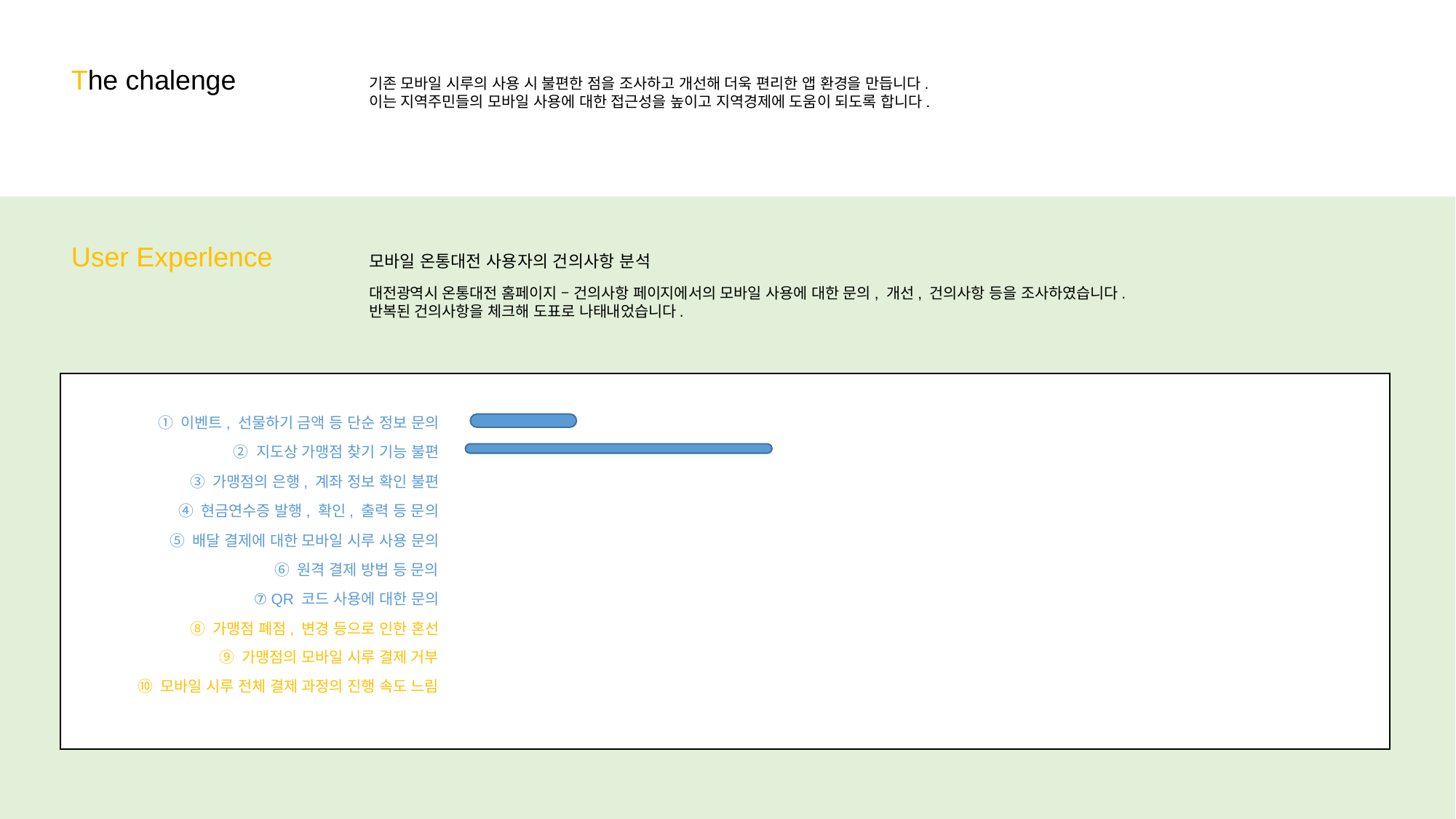

The chalenge
기존 모바일 시루의 사용 시 불편한 점을 조사하고 개선해 더욱 편리한 앱 환경을 만듭니다.
이는 지역주민들의 모바일 사용에 대한 접근성을 높이고 지역경제에 도움이 되도록 합니다.

User Experlence
모바일 온통대전 사용자의 건의사항 분석
대전광역시 온통대전 홈페이지 – 건의사항 페이지에서의 모바일 사용에 대한 문의, 개선, 건의사항 등을 조사하였습니다.
반복된 건의사항을 체크해 도표로 나태내었습니다.

① 이벤트, 선물하기 금액 등 단순 정보 문의

② 지도상 가맹점 찾기 기능 불편

③ 가맹점의 은행, 계좌 정보 확인 불편
④ 현금연수증 발행, 확인, 출력 등 문의
⑤ 배달 결제에 대한 모바일 시루 사용 문의
⑥ 원격 결제 방법 등 문의
⑦ QR 코드 사용에 대한 문의
⑧ 가맹점 폐점, 변경 등으로 인한 혼선
⑨ 가맹점의 모바일 시루 결제 거부
⑩ 모바일 시루 전체 결제 과정의 진행 속도 느림